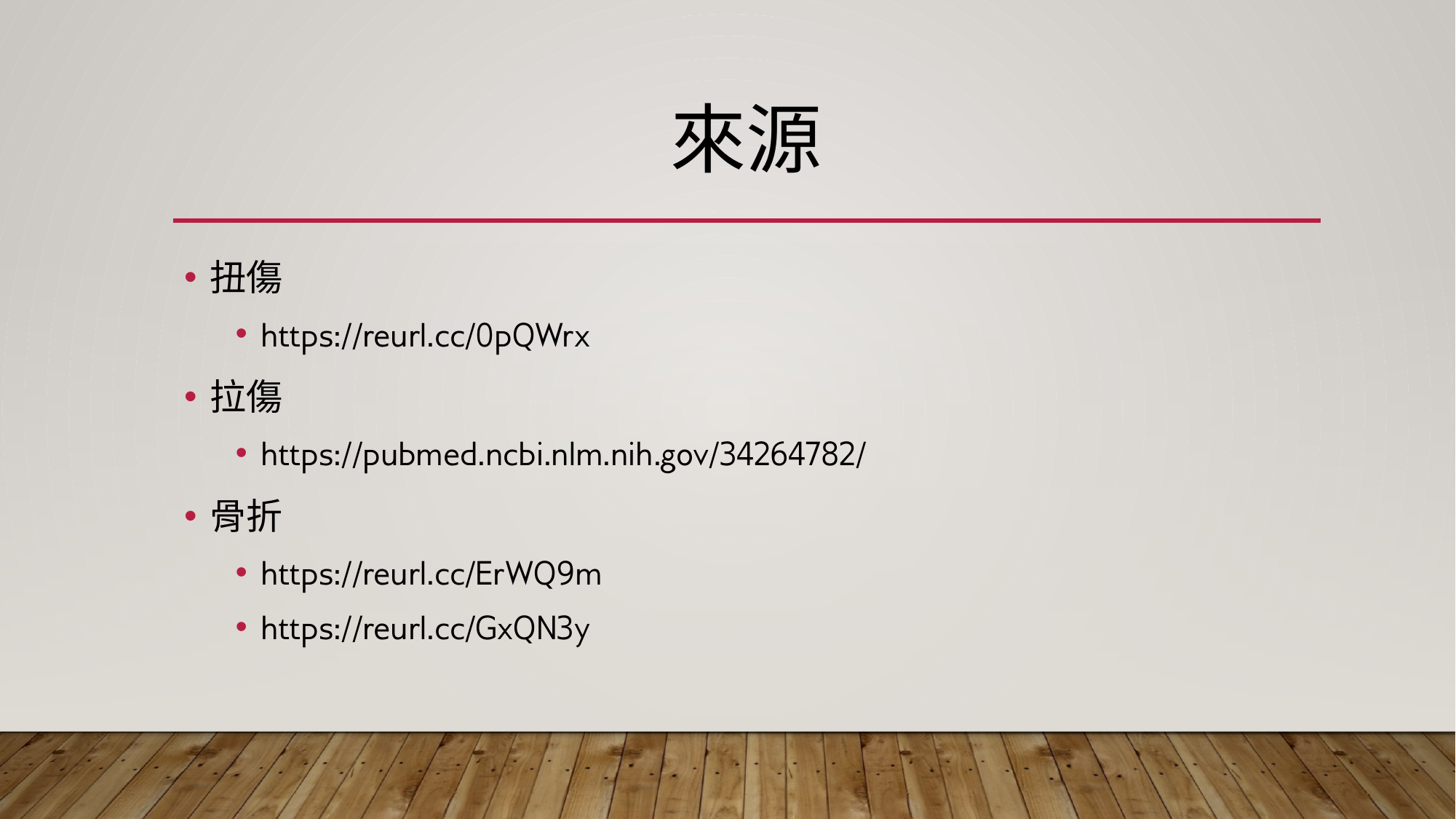

# 來源
扭傷
https://reurl.cc/0pQWrx
拉傷
https://pubmed.ncbi.nlm.nih.gov/34264782/
骨折
https://reurl.cc/ErWQ9m
https://reurl.cc/GxQN3y